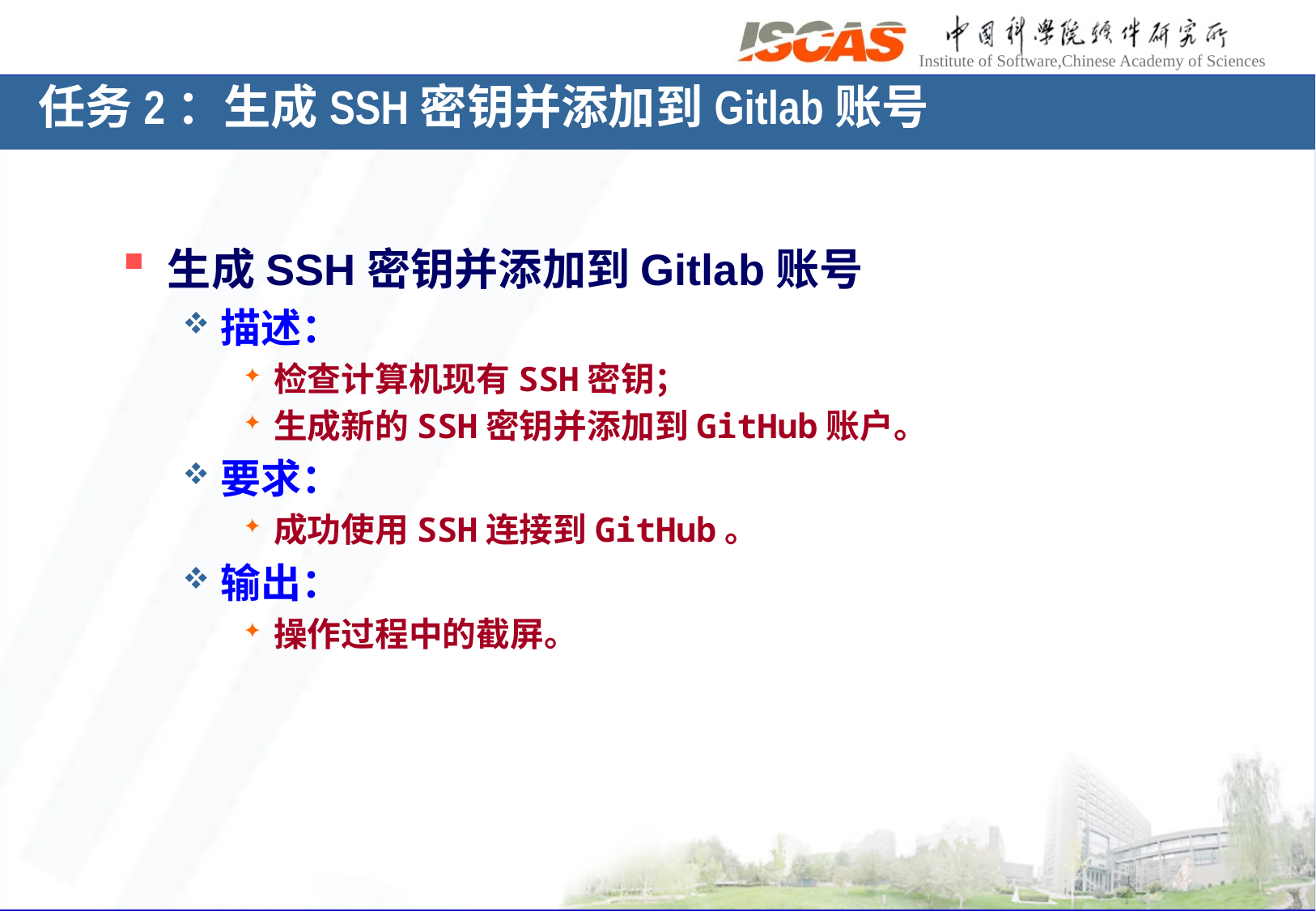

# 任务2：生成SSH密钥并添加到Gitlab账号
生成SSH密钥并添加到Gitlab账号
描述：
检查计算机现有SSH密钥；
生成新的SSH密钥并添加到GitHub账户。
要求：
成功使用SSH连接到GitHub。
输出：
操作过程中的截屏。